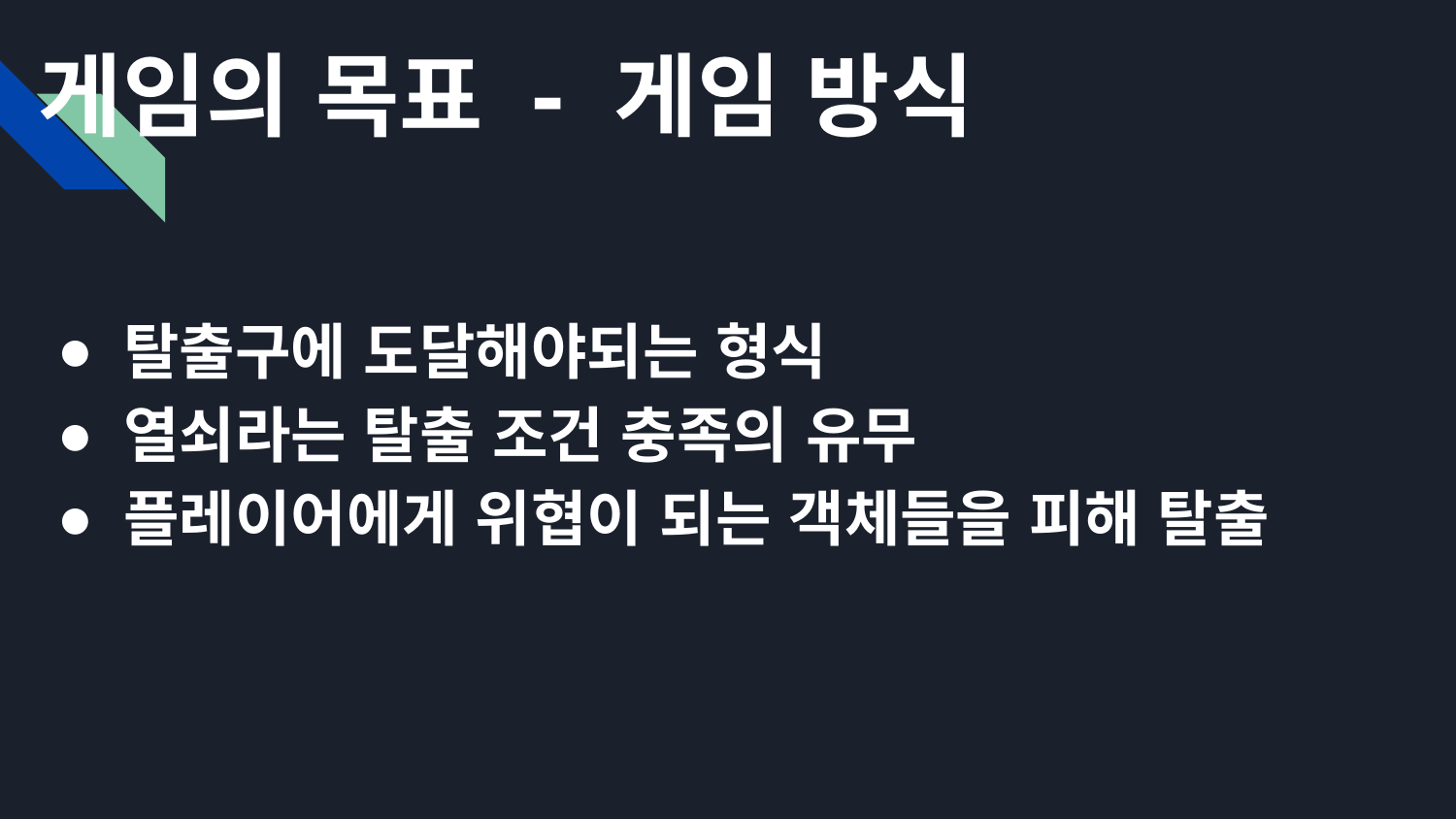

게임의 목표 - 게임 방식
# 탈출구에 도달해야되는 형식
열쇠라는 탈출 조건 충족의 유무
플레이어에게 위협이 되는 객체들을 피해 탈출